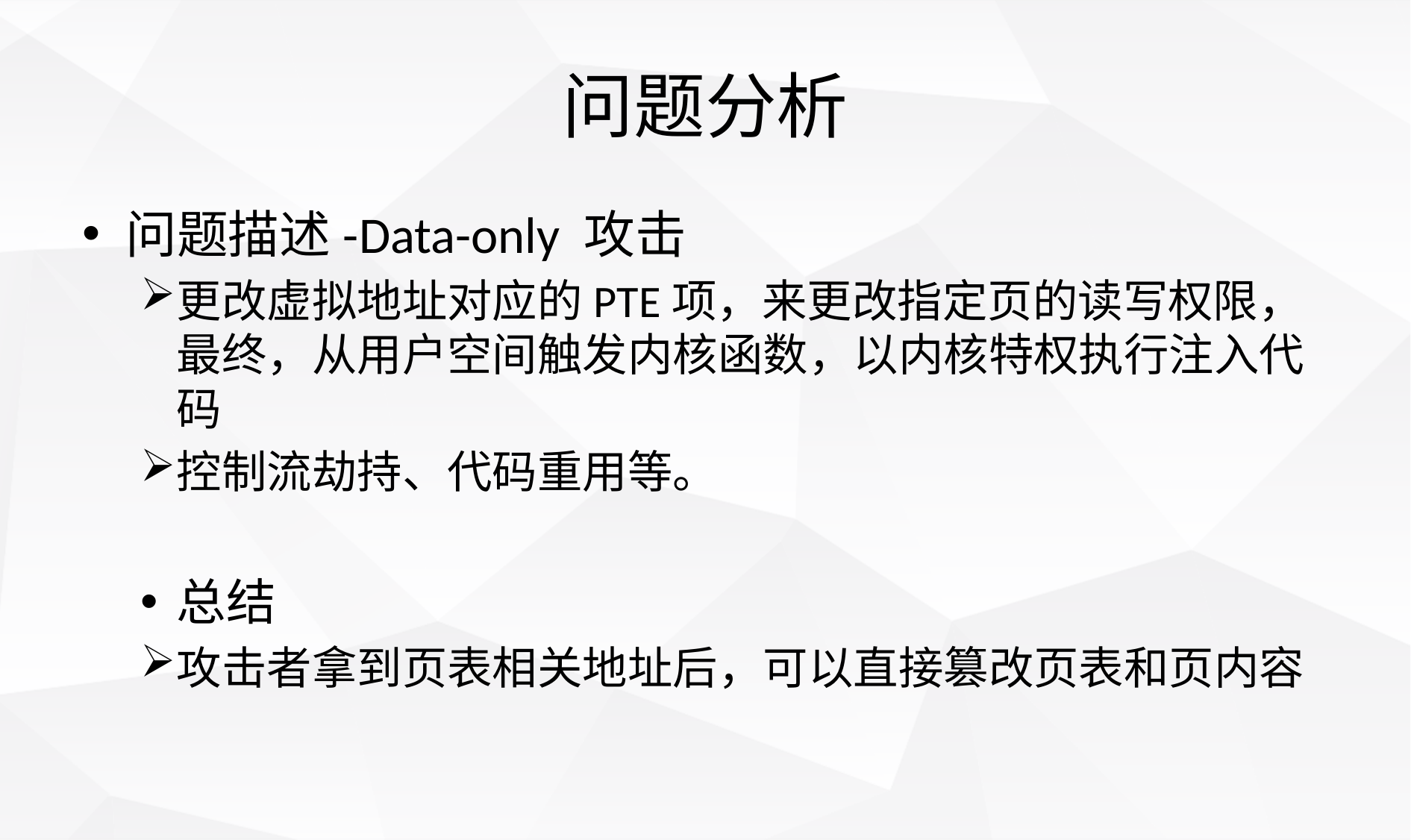

# 问题分析
问题描述-Data-only 攻击
更改虚拟地址对应的PTE项，来更改指定页的读写权限，最终，从用户空间触发内核函数，以内核特权执行注入代码
控制流劫持、代码重用等。

总结
攻击者拿到页表相关地址后，可以直接篡改页表和页内容